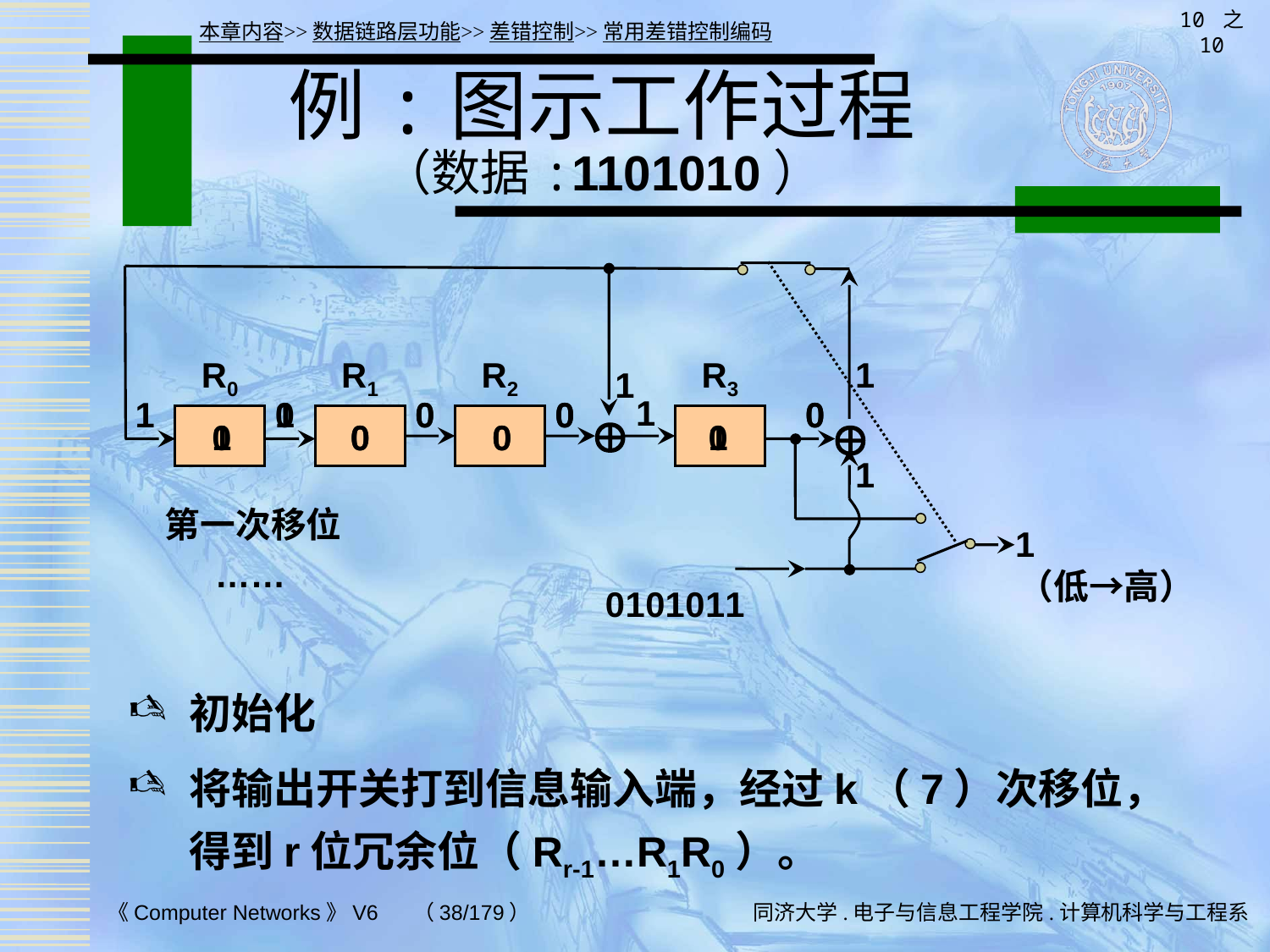

10 之 10
本章内容>>数据链路层功能>>差错控制>>常用差错控制编码
# 例:图示工作过程 （数据:1101010）

R0
R1
R2
R3
1
1
1
1
0
0
0
1
0
0
1
1
0
0
0
0
0
0
0
0
⊕
⊕

1

第一次移位

（低→高）
1

……

0
1
0
1
0
1
1
初始化
将输出开关打到信息输入端，经过k（7）次移位，得到r位冗余位（Rr-1…R1R0）。